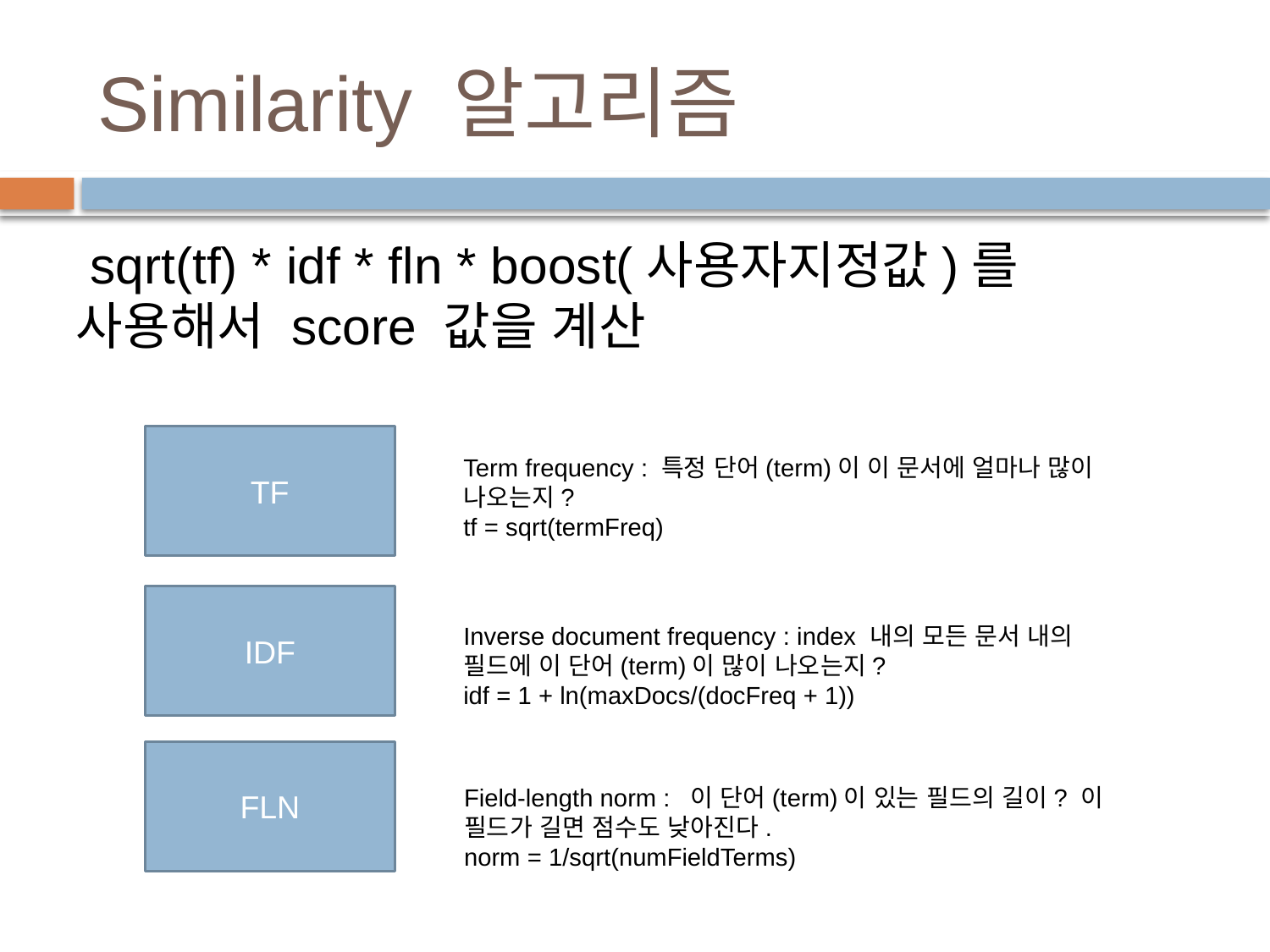

# Similarity 알고리즘
 sqrt(tf) * idf * fln * boost(사용자지정값)를 사용해서 score 값을 계산
TF
Term frequency : 특정 단어(term)이 이 문서에 얼마나 많이 나오는지?
tf = sqrt(termFreq)
IDF
Inverse document frequency : index 내의 모든 문서 내의 필드에 이 단어(term)이 많이 나오는지?
idf = 1 + ln(maxDocs/(docFreq + 1))
FLN
Field-length norm :  이 단어(term)이 있는 필드의 길이? 이 필드가 길면 점수도 낮아진다.
norm = 1/sqrt(numFieldTerms)